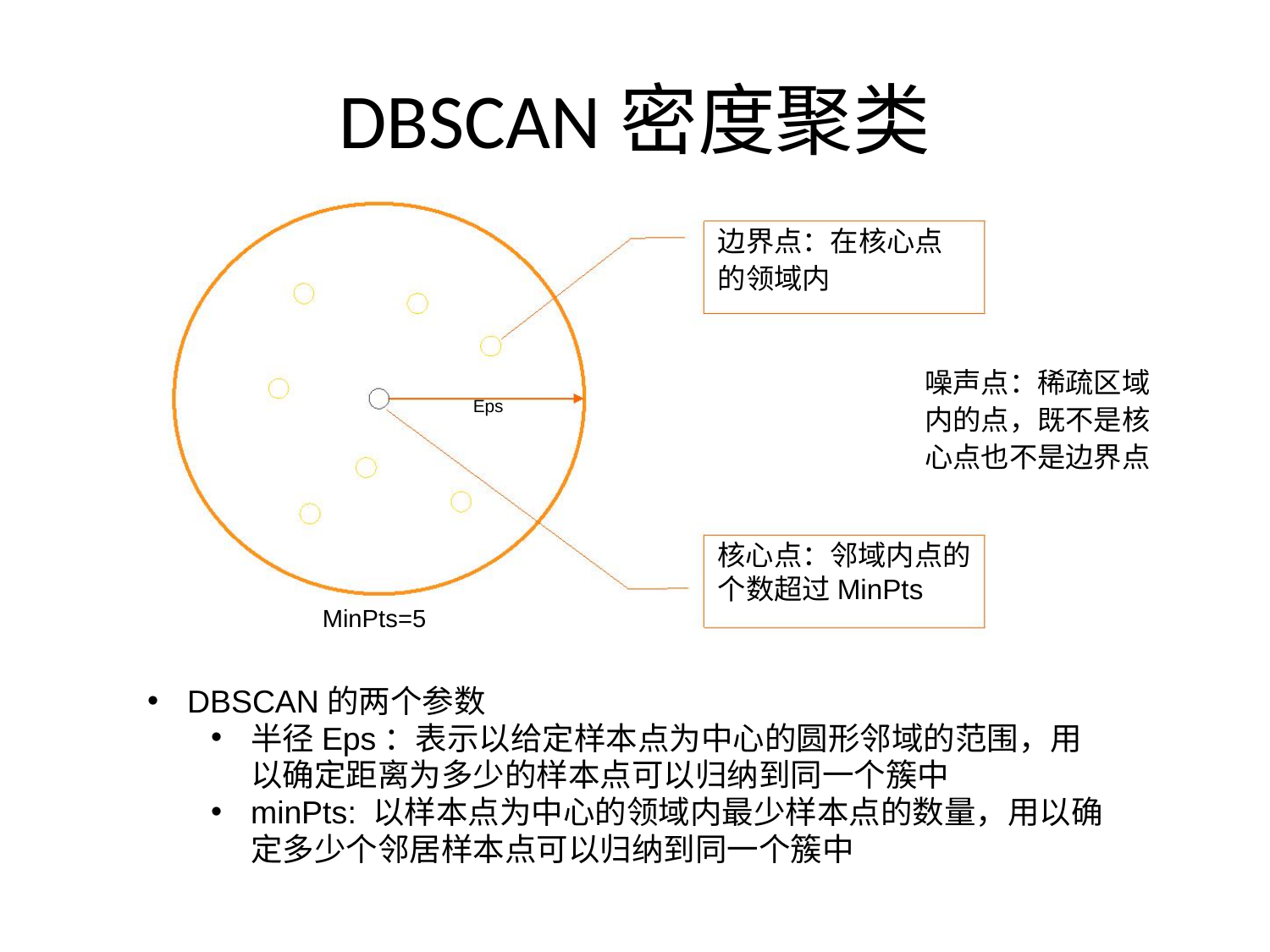

# DBSCAN密度聚类
边界点：在核心点的领域内
噪声点：稀疏区域内的点，既不是核心点也不是边界点
Eps
核心点：邻域内点的
个数超过MinPts
MinPts=5
DBSCAN的两个参数
半径Eps：表示以给定样本点为中心的圆形邻域的范围，用以确定距离为多少的样本点可以归纳到同一个簇中
minPts: 以样本点为中心的领域内最少样本点的数量，用以确定多少个邻居样本点可以归纳到同一个簇中